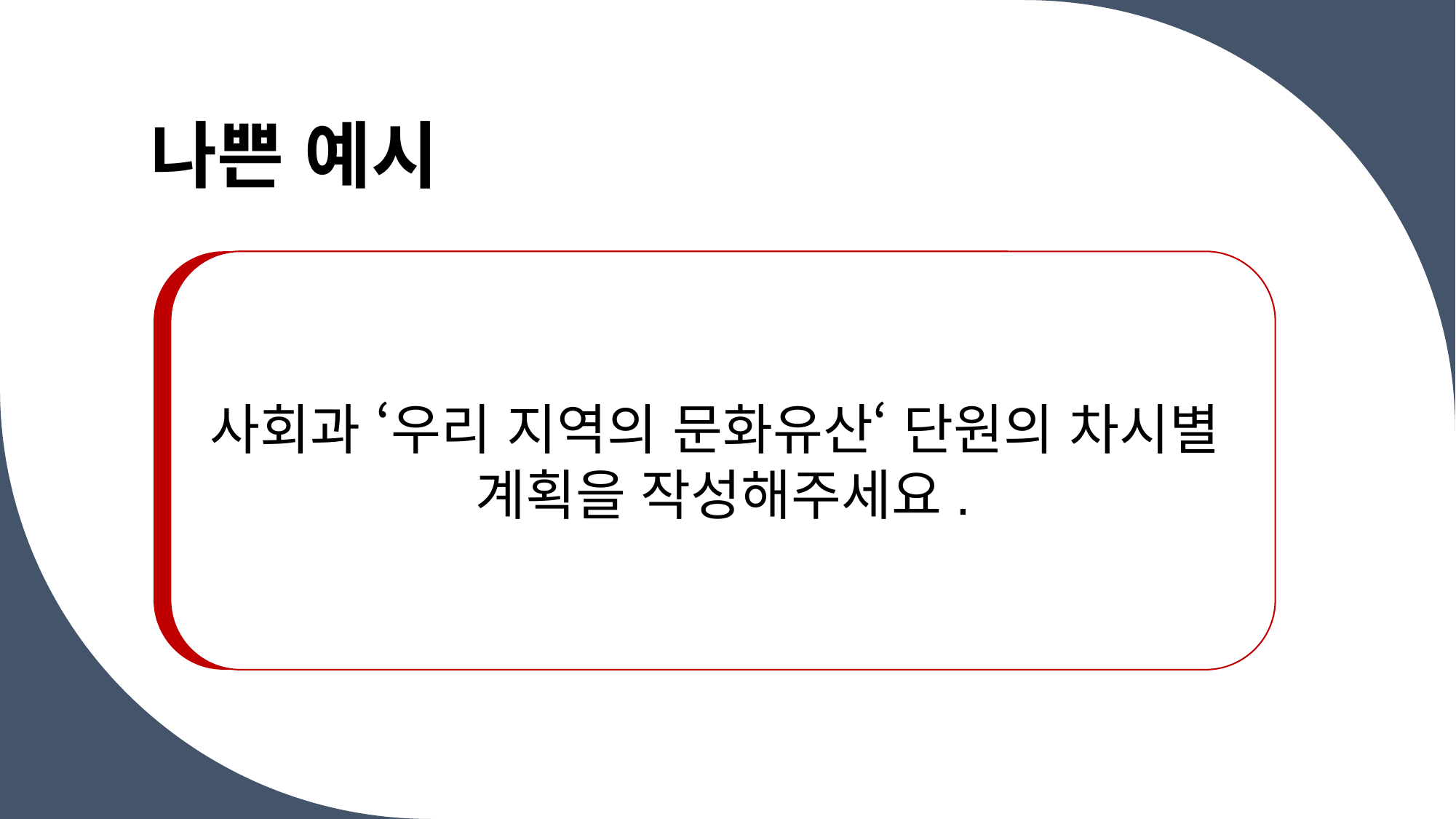

# 나쁜 예시

사회과 ‘우리 지역의 문화유산‘ 단원의 차시별
계획을 작성해주세요.